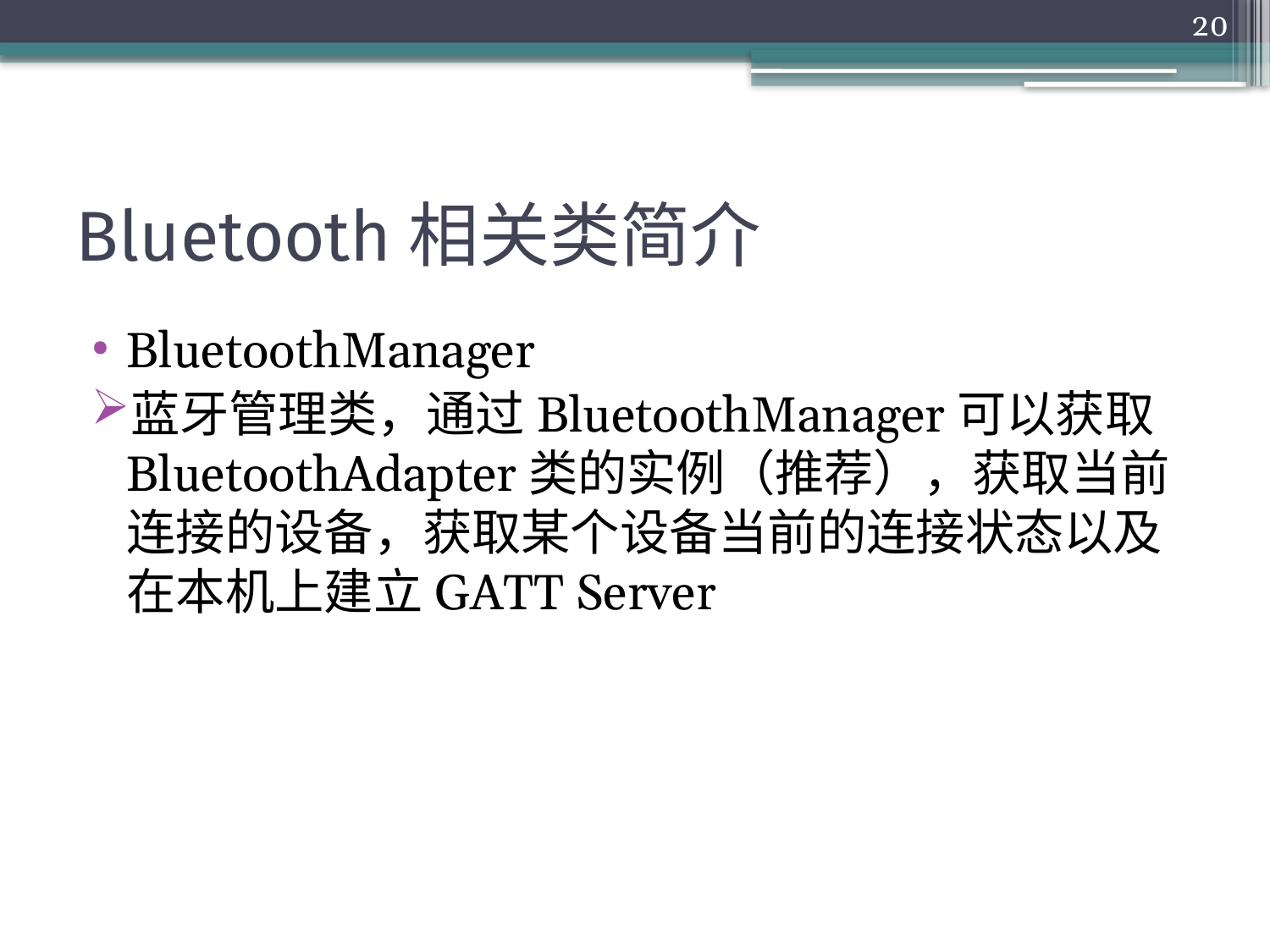

20
# Bluetooth相关类简介
BluetoothManager
蓝牙管理类，通过BluetoothManager可以获取BluetoothAdapter类的实例（推荐），获取当前连接的设备，获取某个设备当前的连接状态以及在本机上建立GATT Server